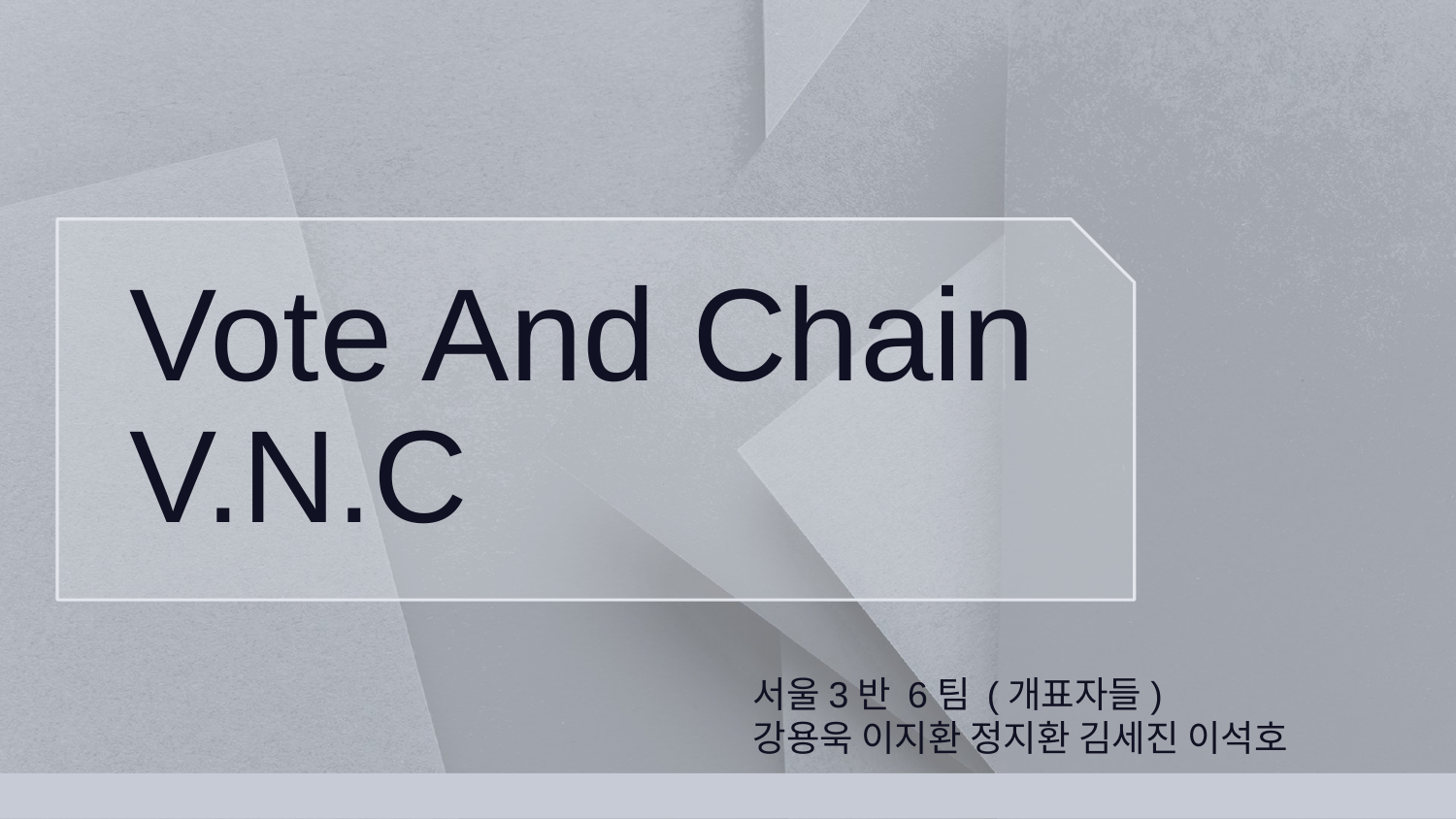

# Vote And Chain
V.N.C
서울3반 6팀 (개표자들)
강용욱 이지환 정지환 김세진 이석호